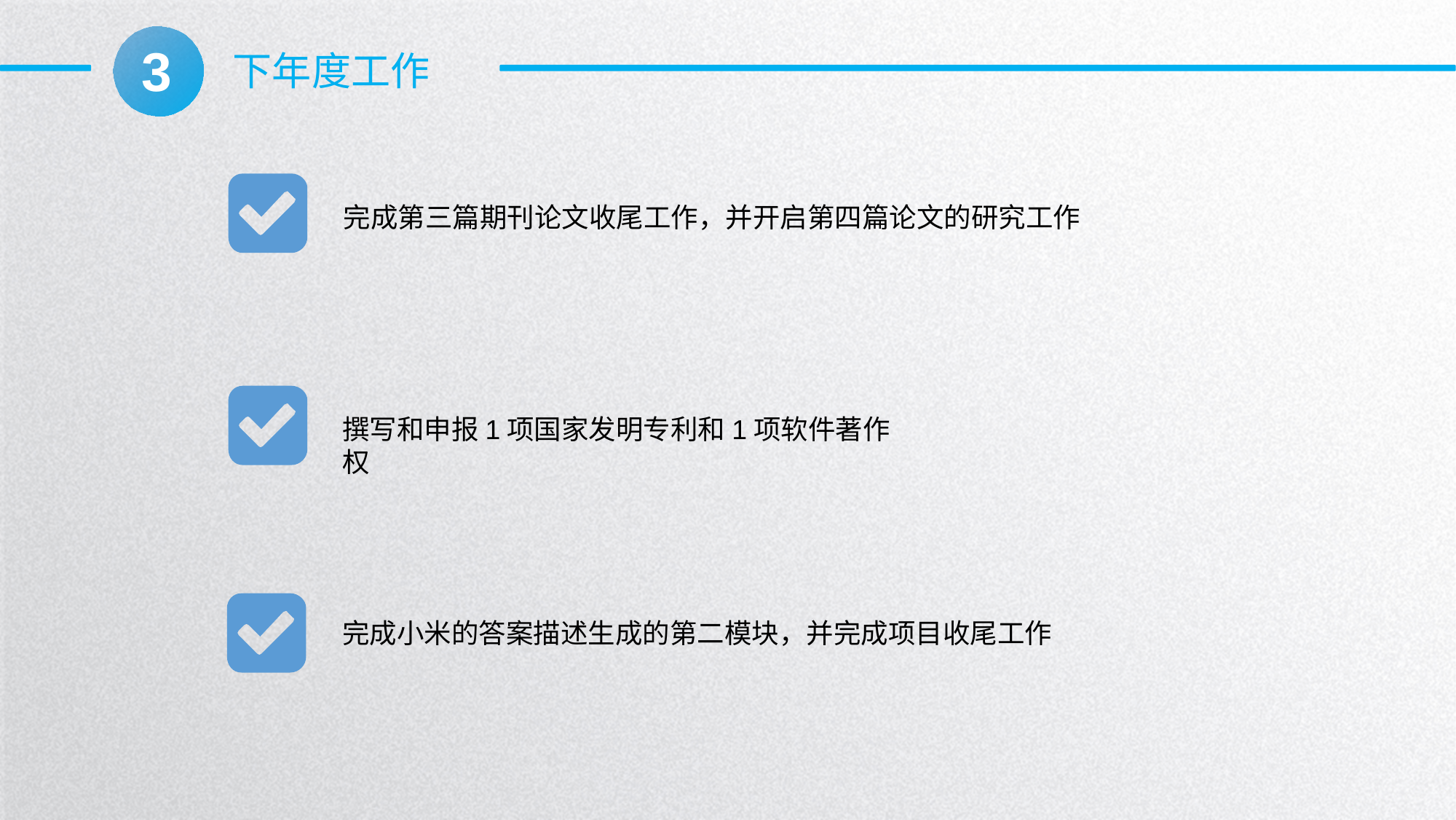

3
下年度工作

完成第三篇期刊论文收尾工作，并开启第四篇论文的研究工作

撰写和申报1项国家发明专利和1项软件著作权

完成小米的答案描述生成的第二模块，并完成项目收尾工作